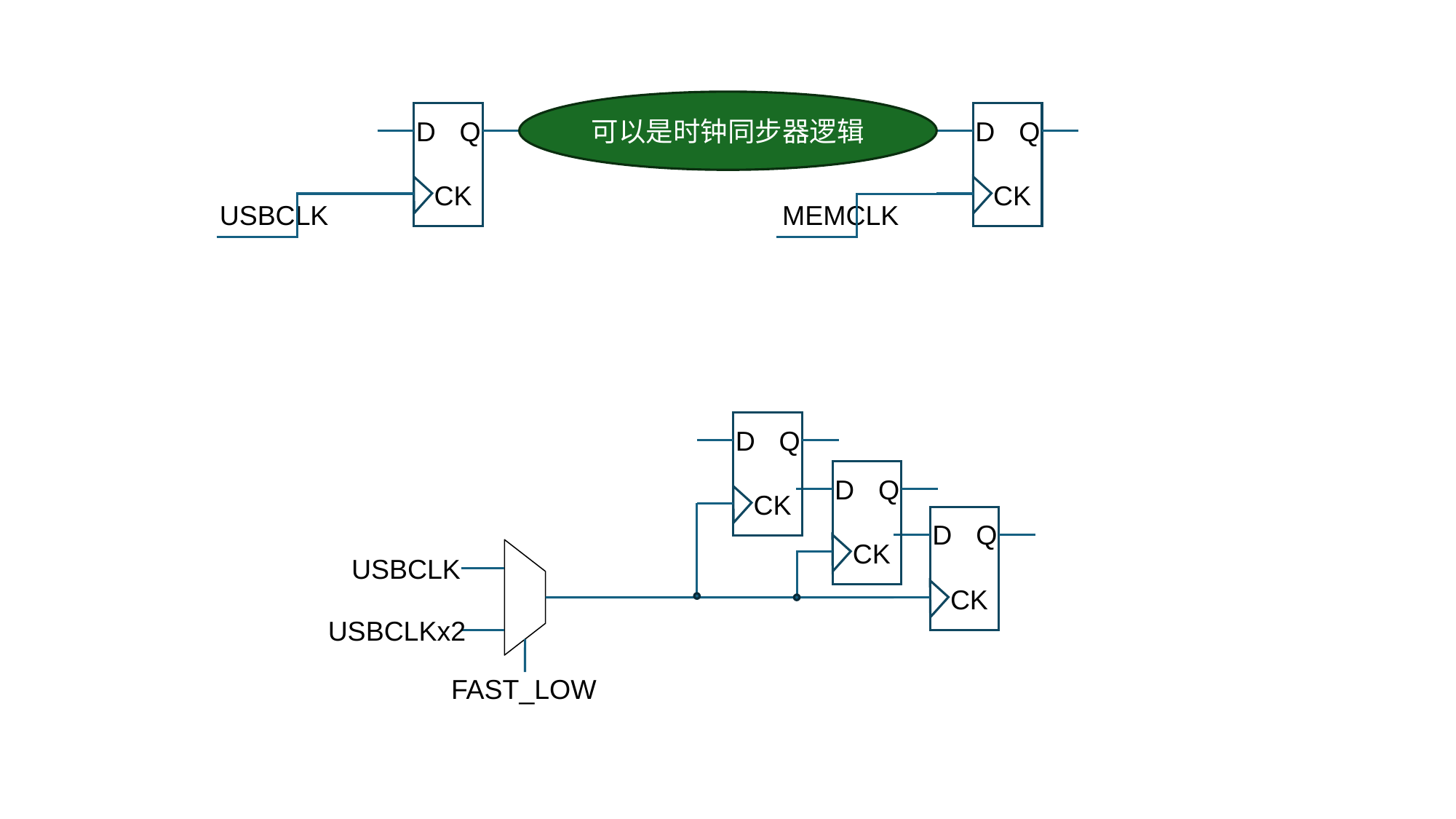

可以是时钟同步器逻辑

D
Q
CK

D
Q
CK

USBCLK
MEMCLK

D
Q
CK

D
Q
CK

D
Q
CK

USBCLK

USBCLKx2
FAST_LOW